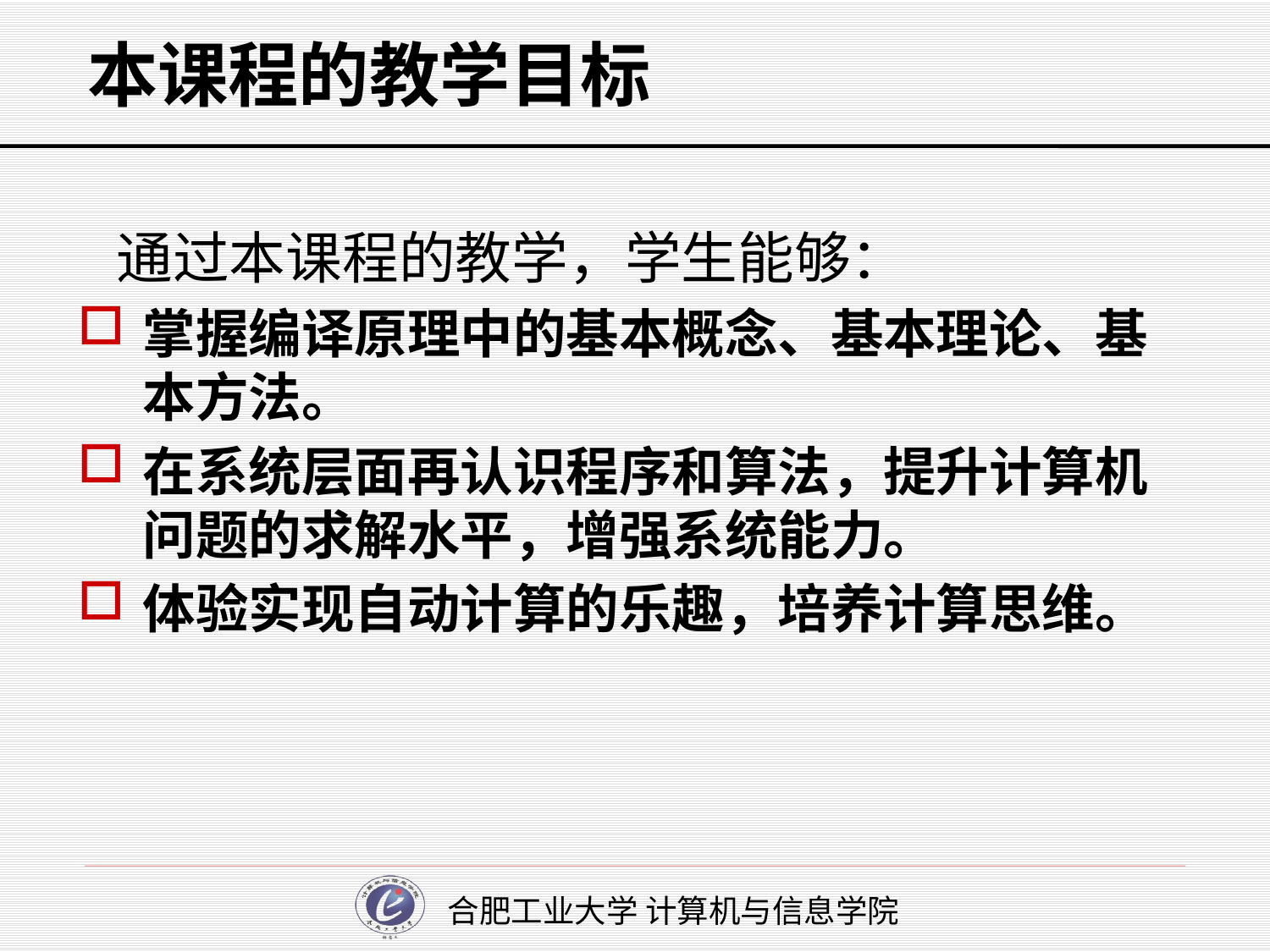

# 本课程的教学目标

  通过本课程的教学，学生能够：
掌握编译原理中的基本概念、基本理论、基本方法。
在系统层面再认识程序和算法，提升计算机问题的求解水平，增强系统能力。
体验实现自动计算的乐趣，培养计算思维。
6